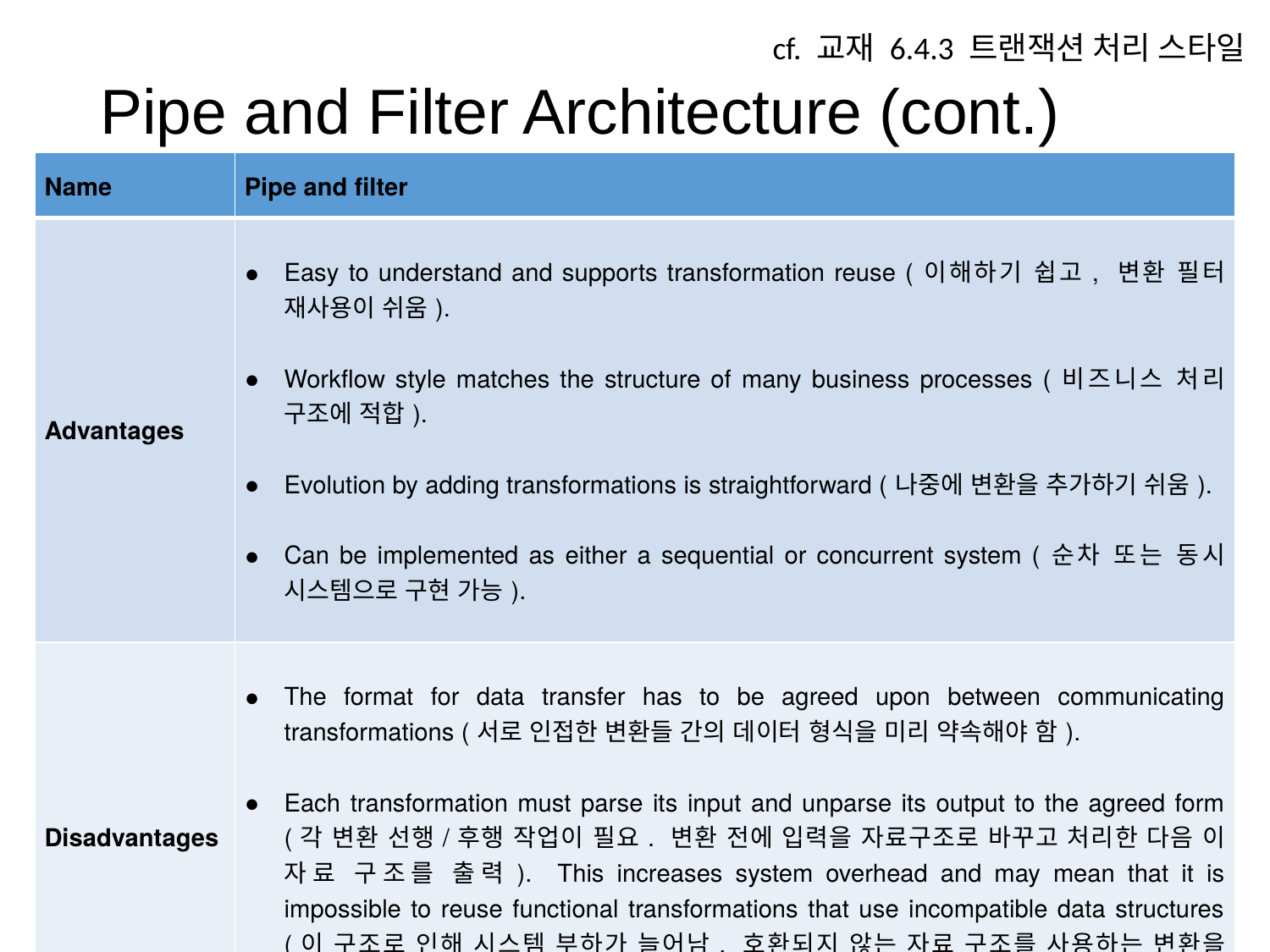

cf. 교재 6.4.3 트랜잭션 처리 스타일
# Pipe and Filter Architecture (cont.)
| Name | Pipe and filter |
| --- | --- |
| Advantages | Easy to understand and supports transformation reuse (이해하기 쉽고, 변환 필터 재사용이 쉬움). Workflow style matches the structure of many business processes (비즈니스 처리 구조에 적합). Evolution by adding transformations is straightforward (나중에 변환을 추가하기 쉬움). Can be implemented as either a sequential or concurrent system (순차 또는 동시 시스템으로 구현 가능). |
| Disadvantages | The format for data transfer has to be agreed upon between communicating transformations (서로 인접한 변환들 간의 데이터 형식을 미리 약속해야 함). Each transformation must parse its input and unparse its output to the agreed form (각 변환 선행/후행 작업이 필요. 변환 전에 입력을 자료구조로 바꾸고 처리한 다음 이 자료 구조를 출력). This increases system overhead and may mean that it is impossible to reuse functional transformations that use incompatible data structures (이 구조로 인해 시스템 부하가 늘어남. 호환되지 않는 자료 구조를 사용하는 변환을 재사용할 수 없음). |

39